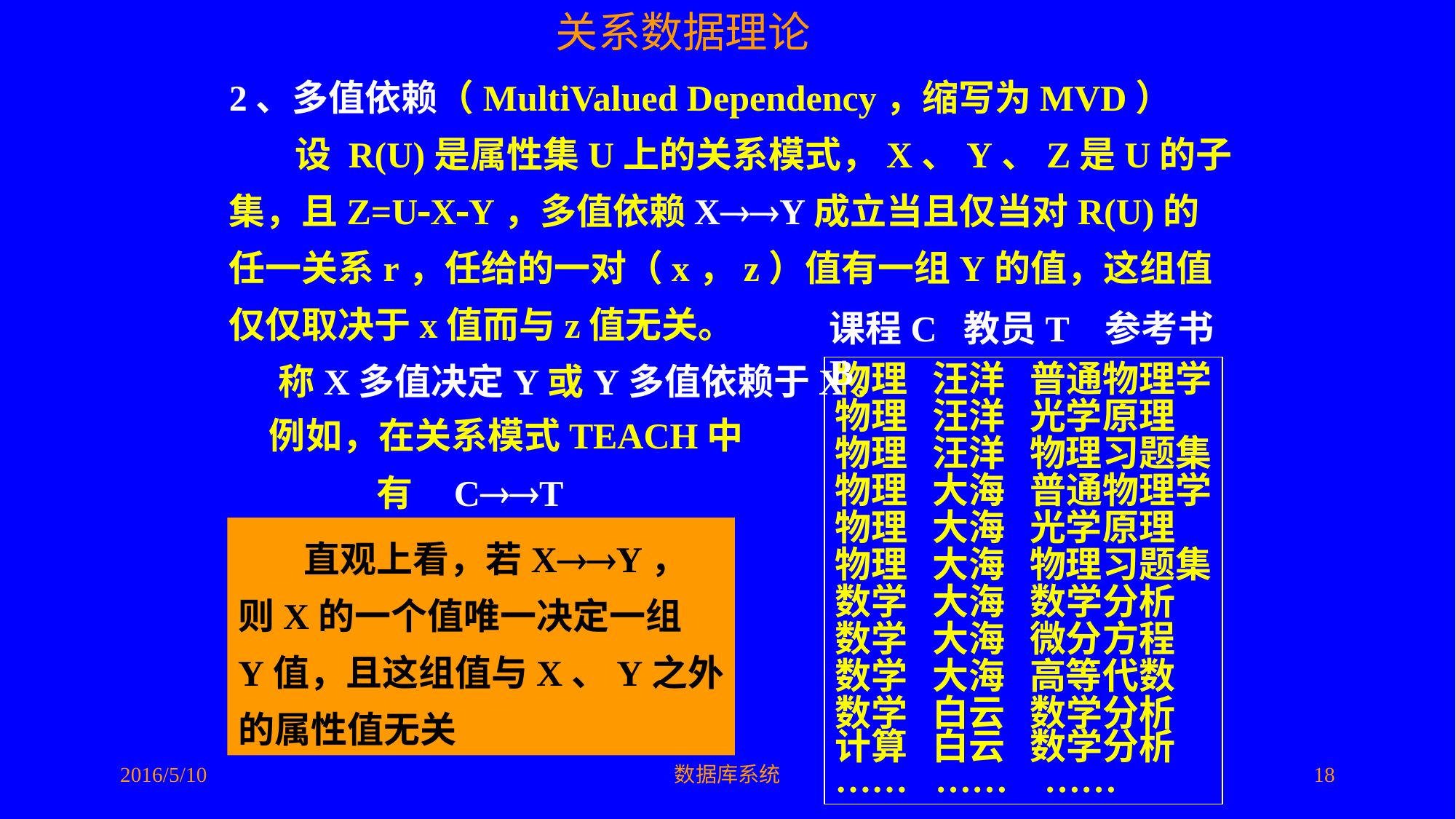

2、多值依赖（MultiValued Dependency，缩写为MVD）
       设 R(U)是属性集U上的关系模式，X、Y、Z是U的子集，且Z=U−X−Y，多值依赖X→→Y成立当且仅当对R(U)的任一关系r，任给的一对（x，z）值有一组Y的值，这组值仅仅取决于x值而与z值无关。
     称X多值决定Y或Y多值依赖于X。
课程C  教员T   参考书B
物理   汪洋   普通物理学
物理   汪洋   光学原理
物理   汪洋   物理习题集
物理   大海   普通物理学
物理   大海   光学原理
物理   大海   物理习题集
数学   大海   数学分析
数学   大海   微分方程
数学   大海   高等代数
数学   白云   数学分析
计算   白云   数学分析
……   ……    ……
例如，在关系模式TEACH中
            有    C→→T
       直观上看，若X→→Y，
则X的一个值唯一决定一组
Y值，且这组值与X、Y之外
的属性值无关
2016/5/10
数据库系统
18